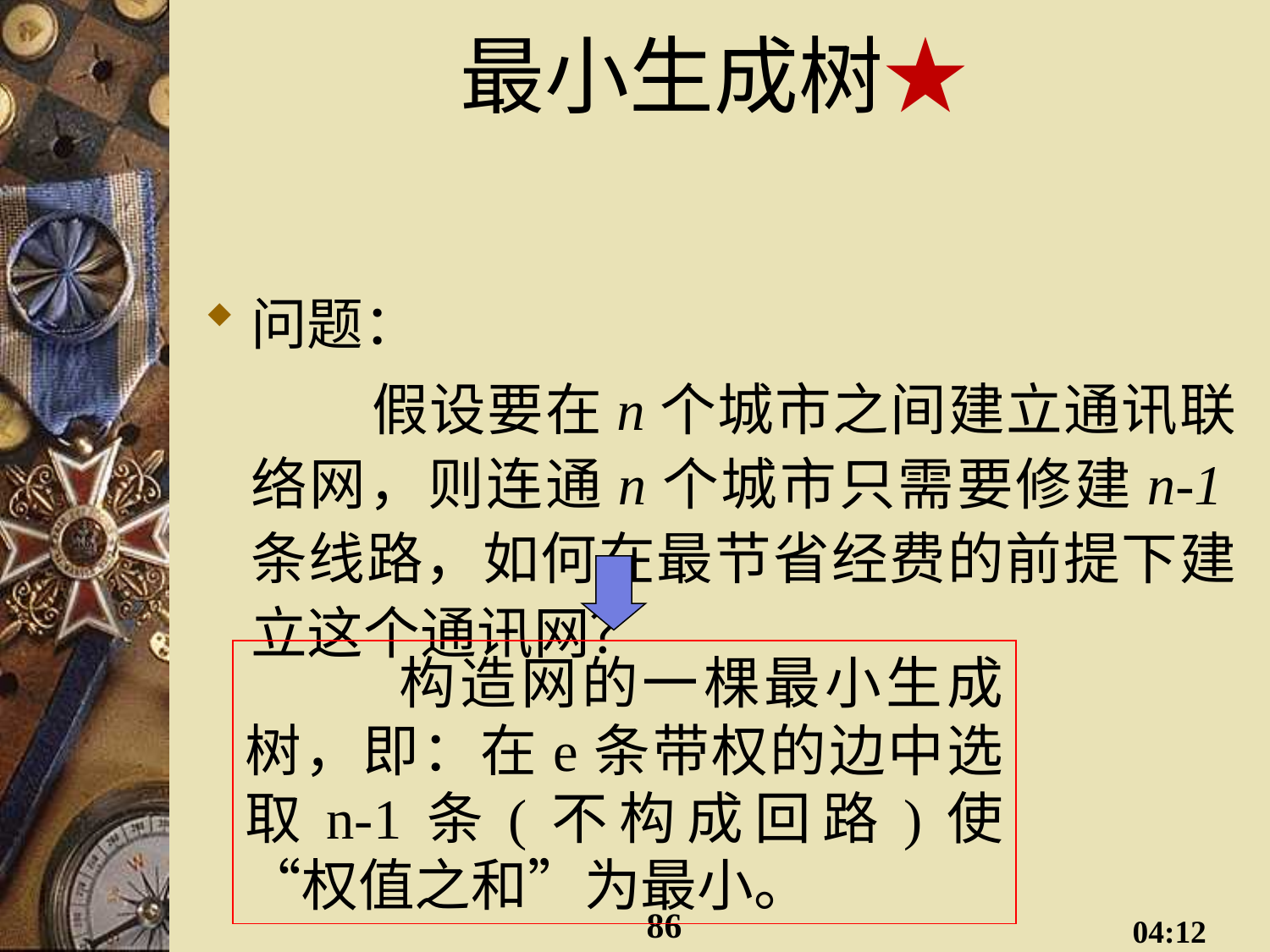

# 最小生成树★
问题：
           假设要在n个城市之间建立通讯联络网，则连通n个城市只需要修建n-1条线路，如何在最节省经费的前提下建立这个通讯网？

        构造网的一棵最小生成树，即：在e条带权的边中选取n-1条(不构成回路)使“权值之和”为最小。